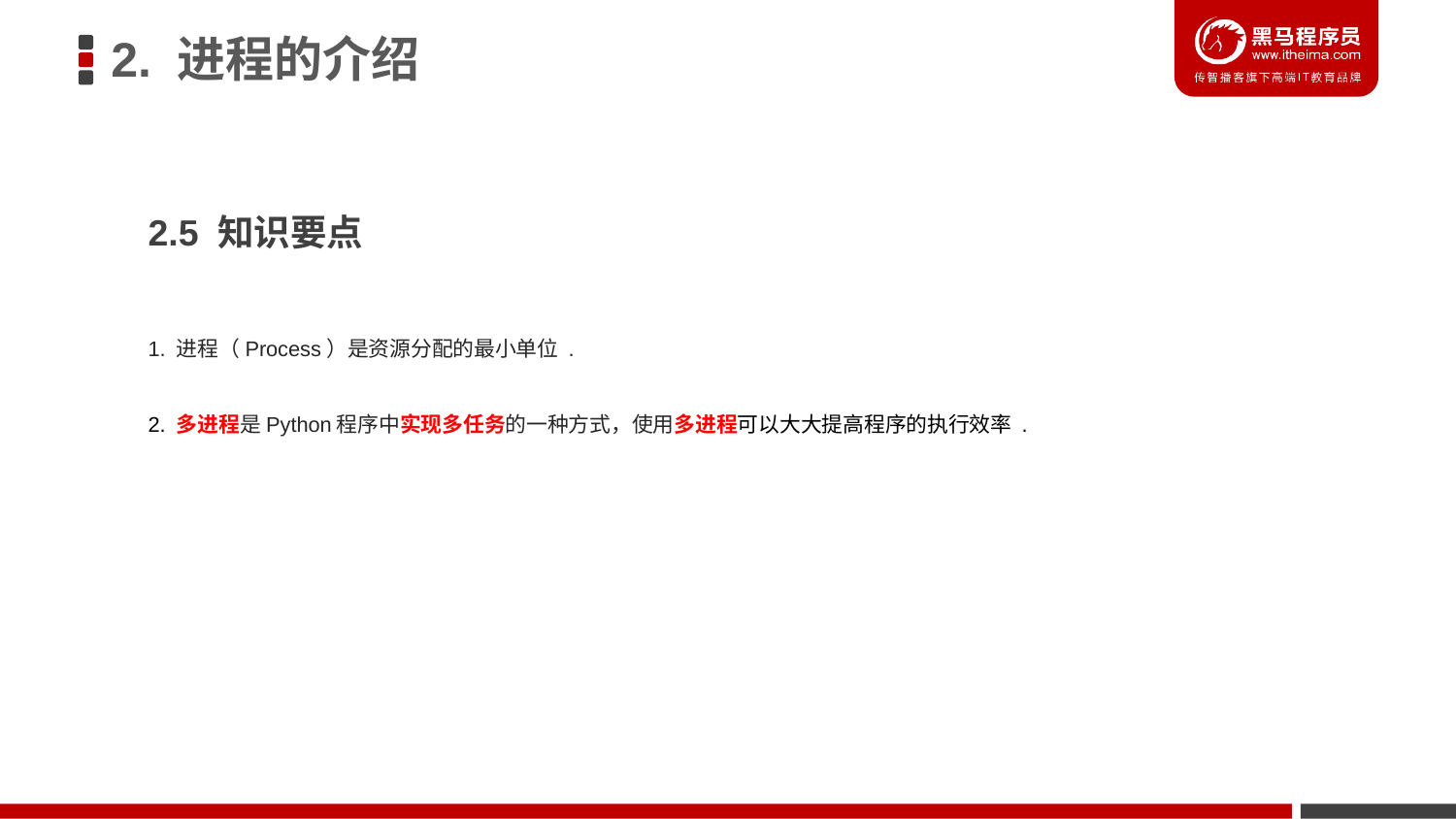

2. 进程的介绍
2.5 知识要点
1. 进程（Process）是资源分配的最小单位 .

2. 多进程是Python程序中实现多任务的一种方式，使用多进程可以大大提高程序的执行效率 .